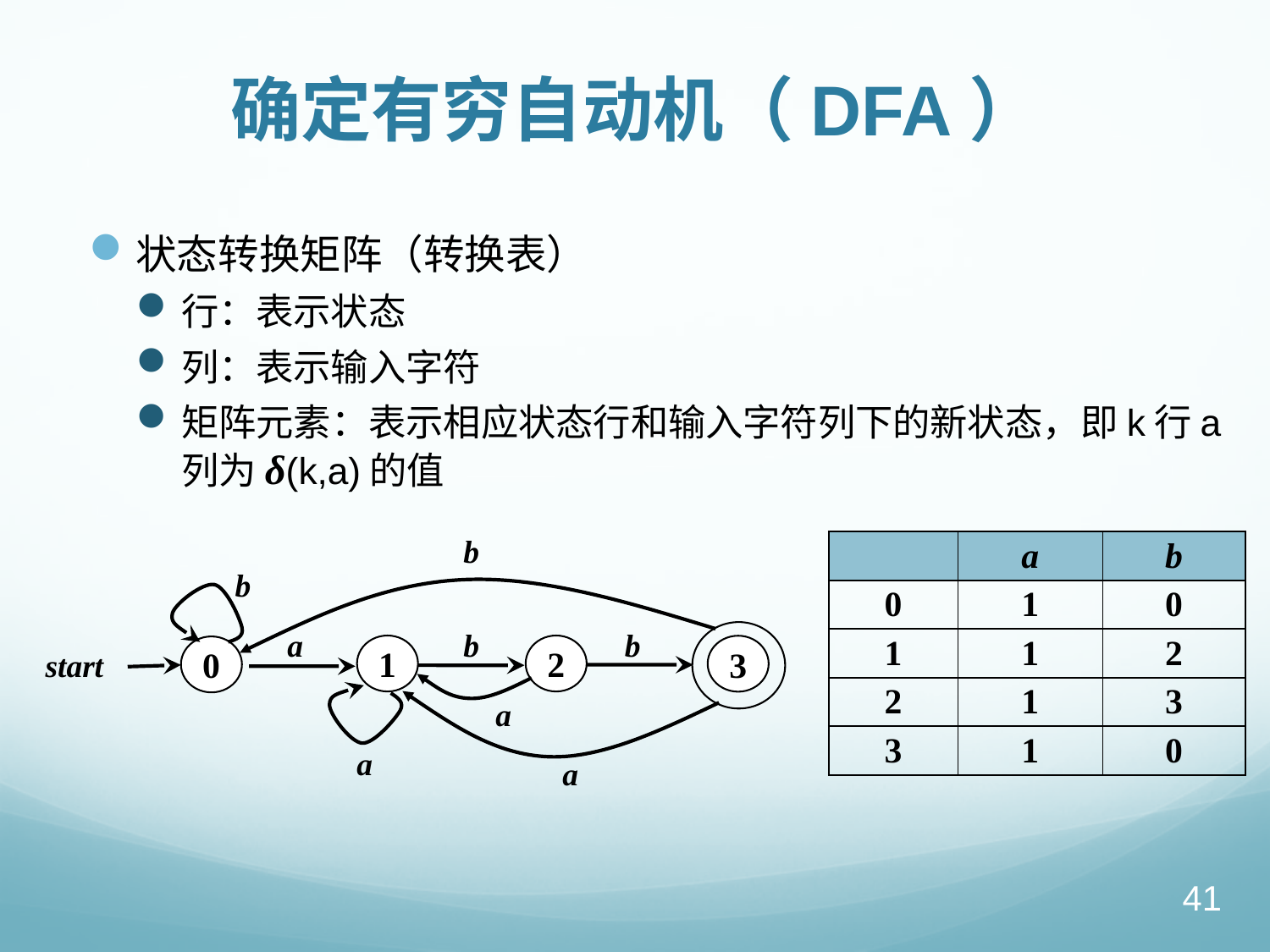

# 确定有穷自动机（DFA）
状态转换矩阵（转换表）
行：表示状态
列：表示输入字符
矩阵元素：表示相应状态行和输入字符列下的新状态，即k行a列为δ(k,a)的值
b
b

3
0
start

a
b
b
1
2

a
a
a
|  | a | b |
| --- | --- | --- |
| 0 | 1 | 0 |
| 1 | 1 | 2 |
| 2 | 1 | 3 |
| 3 | 1 | 0 |
41